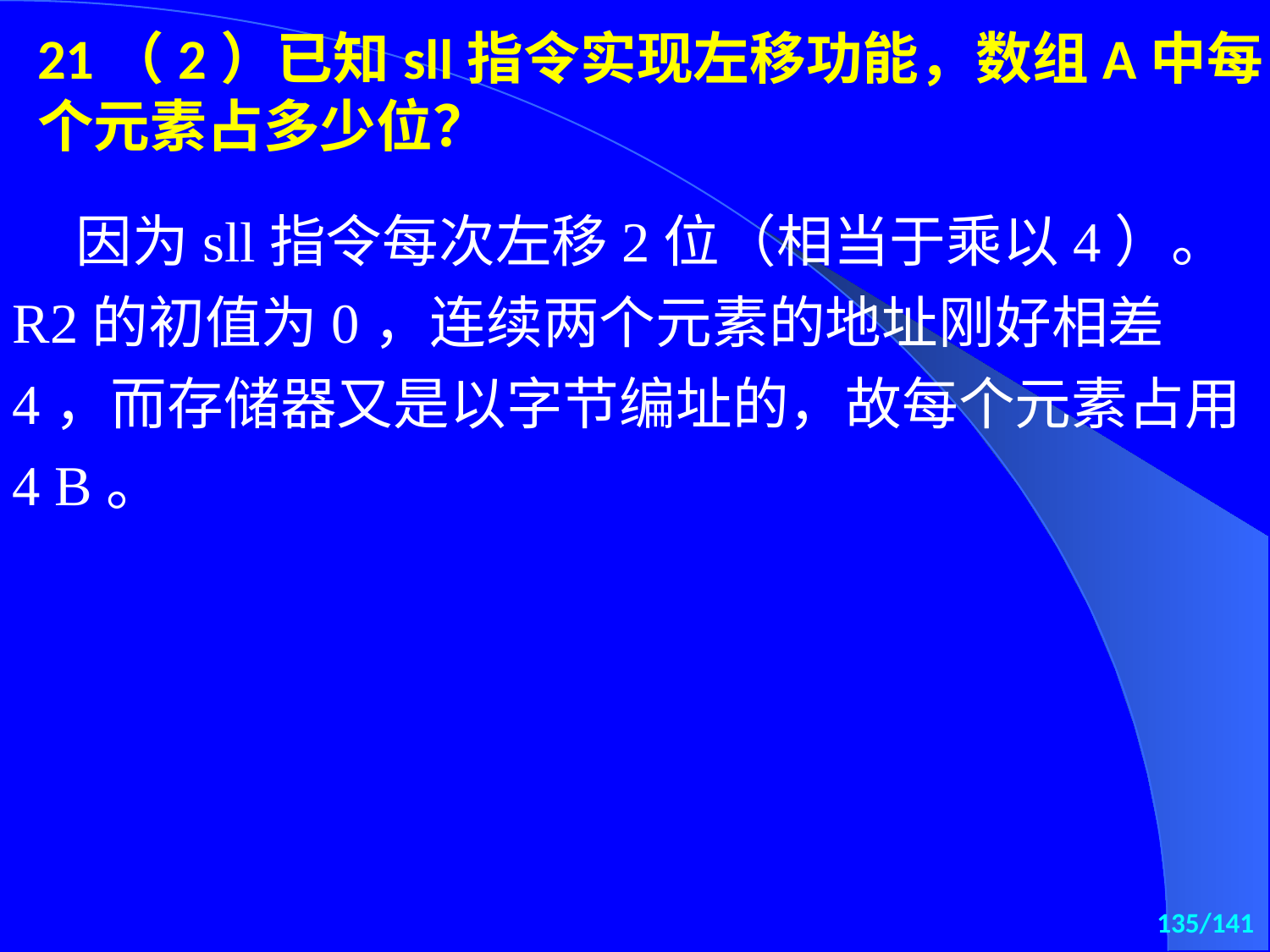

21（2）已知sll指令实现左移功能，数组A中每个元素占多少位？
因为sll指令每次左移2位（相当于乘以4）。R2的初值为0，连续两个元素的地址刚好相差4，而存储器又是以字节编址的，故每个元素占用4 B。
135/141